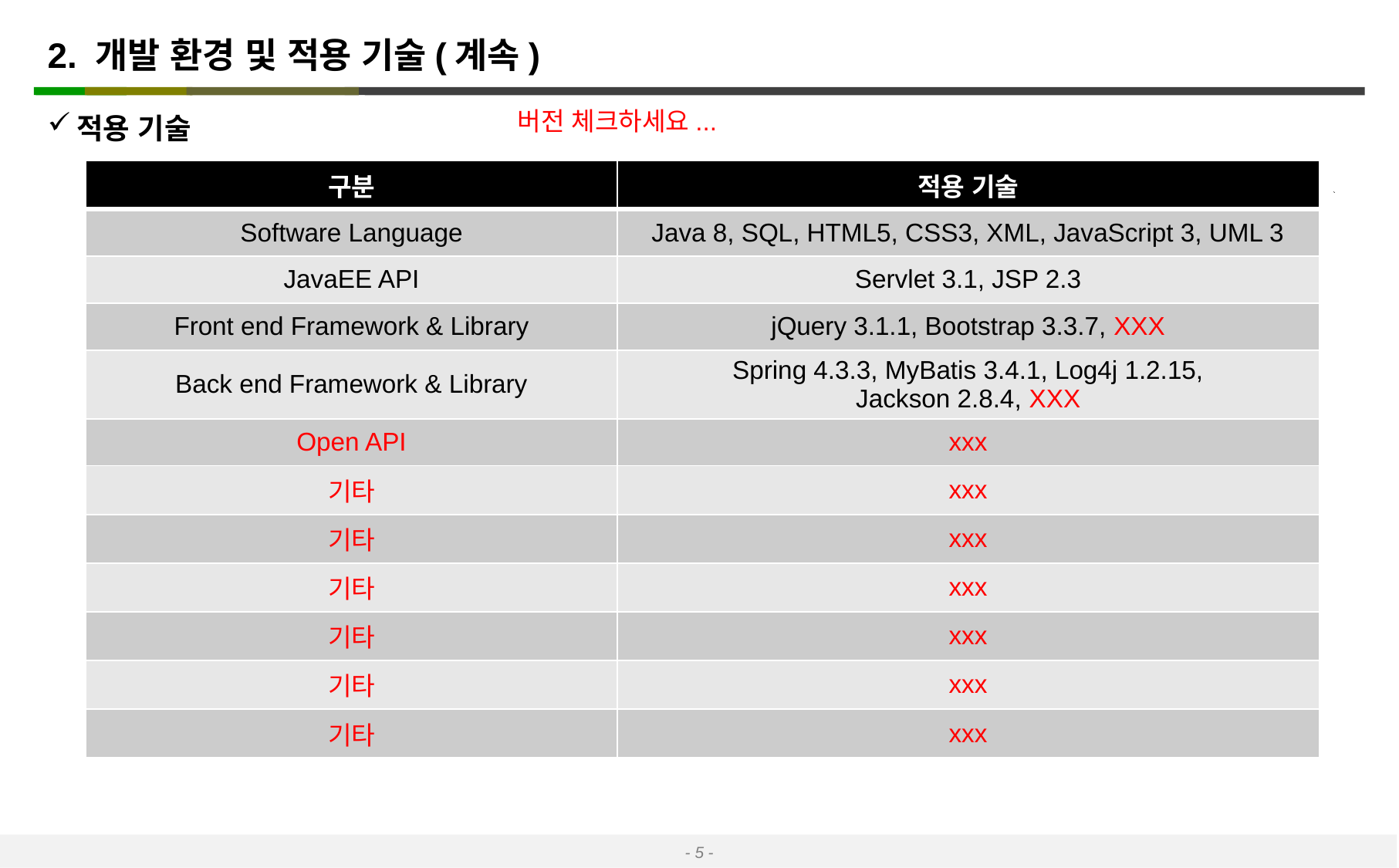

# 2. 개발 환경 및 적용 기술(계속)
버전 체크하세요...
적용 기술
| 구분 | 적용 기술 |
| --- | --- |
| Software Language | Java 8, SQL, HTML5, CSS3, XML, JavaScript 3, UML 3 |
| JavaEE API | Servlet 3.1, JSP 2.3 |
| Front end Framework & Library | jQuery 3.1.1, Bootstrap 3.3.7, XXX |
| Back end Framework & Library | Spring 4.3.3, MyBatis 3.4.1, Log4j 1.2.15, Jackson 2.8.4, XXX |
| Open API | xxx |
| 기타 | xxx |
| 기타 | xxx |
| 기타 | xxx |
| 기타 | xxx |
| 기타 | xxx |
| 기타 | xxx |